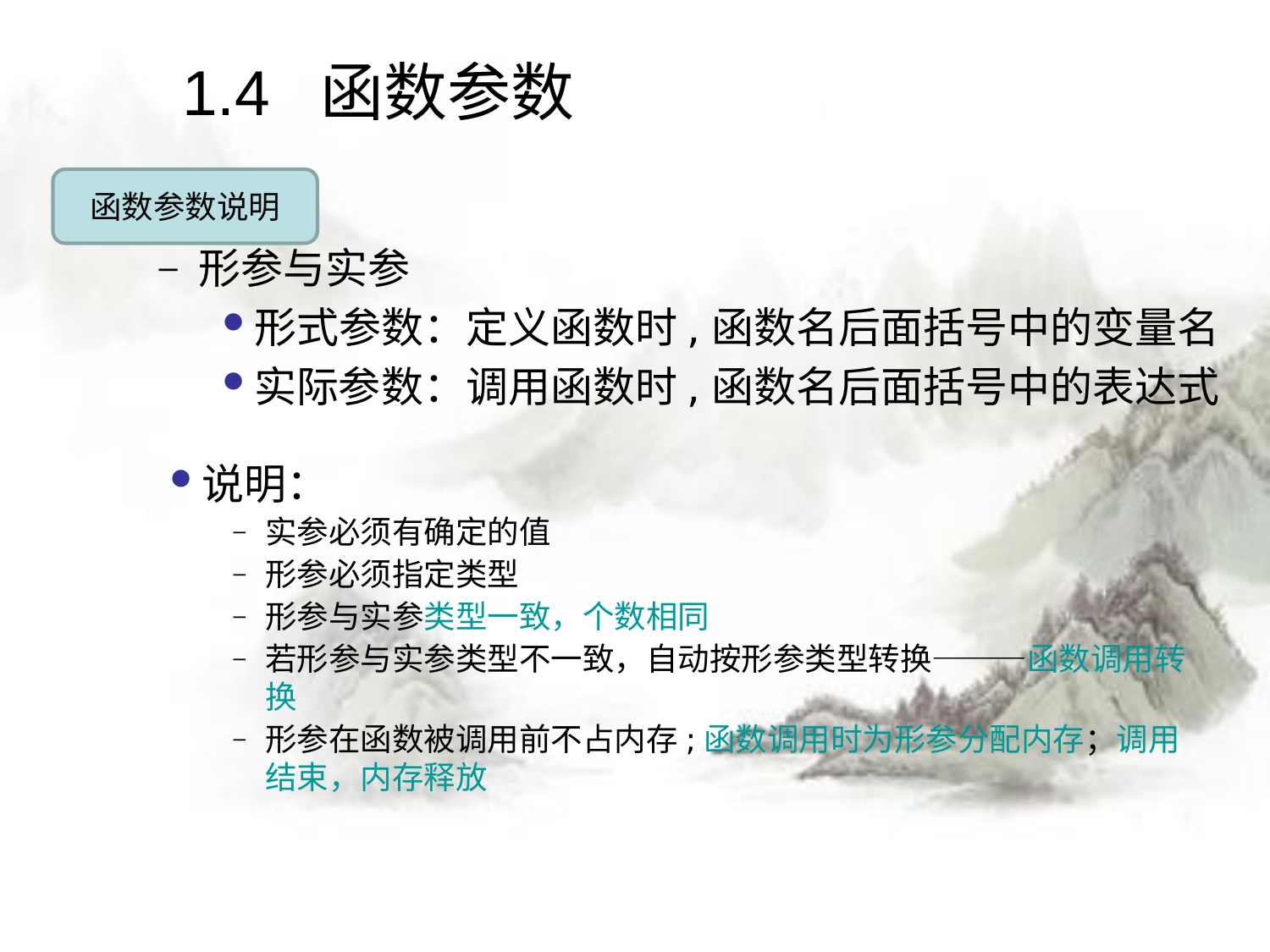

# 1.4  函数参数
函数参数说明
形参与实参
形式参数：定义函数时,函数名后面括号中的变量名
实际参数：调用函数时,函数名后面括号中的表达式
说明：
实参必须有确定的值
形参必须指定类型
形参与实参类型一致，个数相同
若形参与实参类型不一致，自动按形参类型转换———函数调用转换
形参在函数被调用前不占内存;函数调用时为形参分配内存；调用结束，内存释放